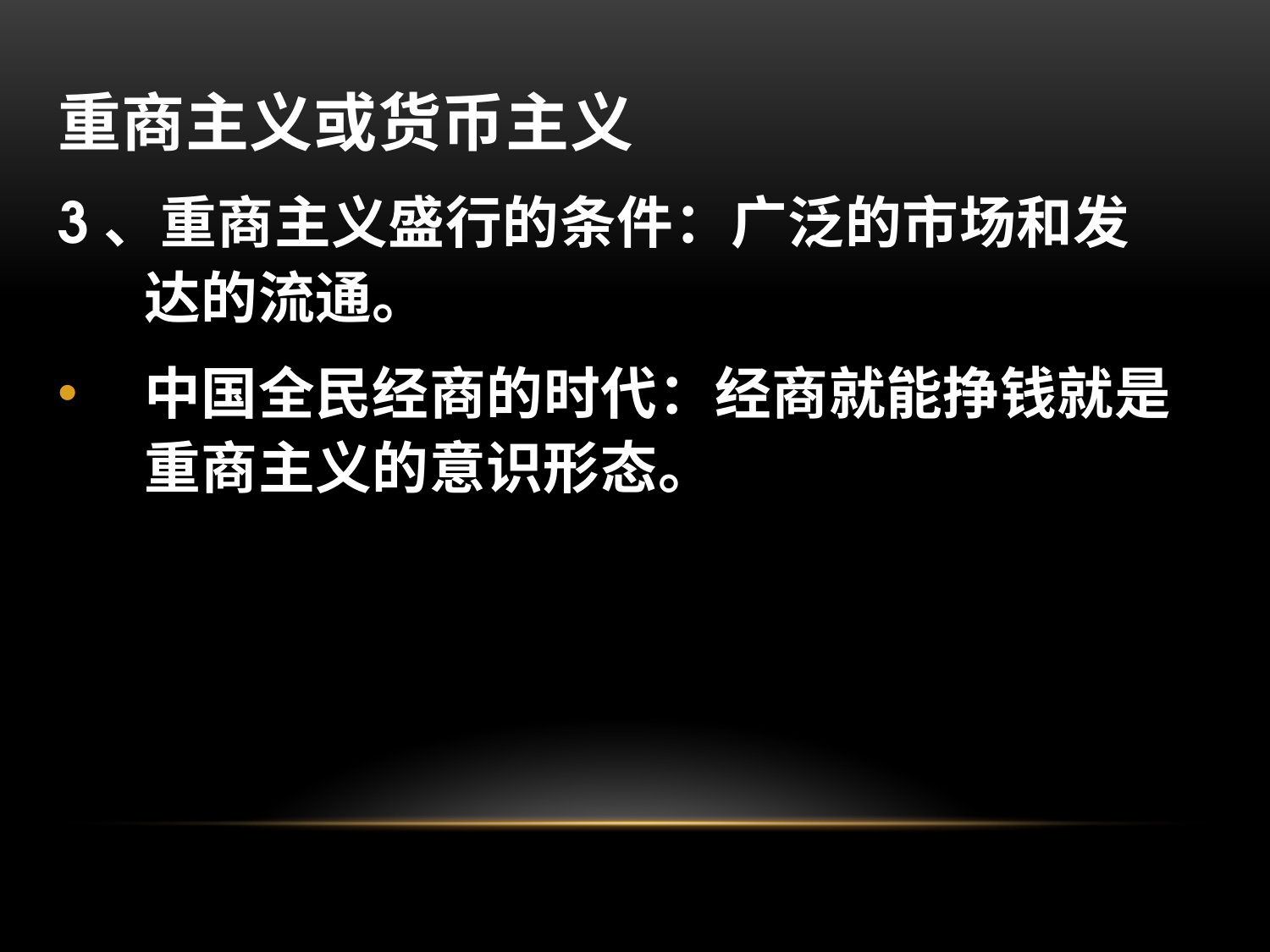

重商主义或货币主义
3、重商主义盛行的条件：广泛的市场和发达的流通。
中国全民经商的时代：经商就能挣钱就是重商主义的意识形态。